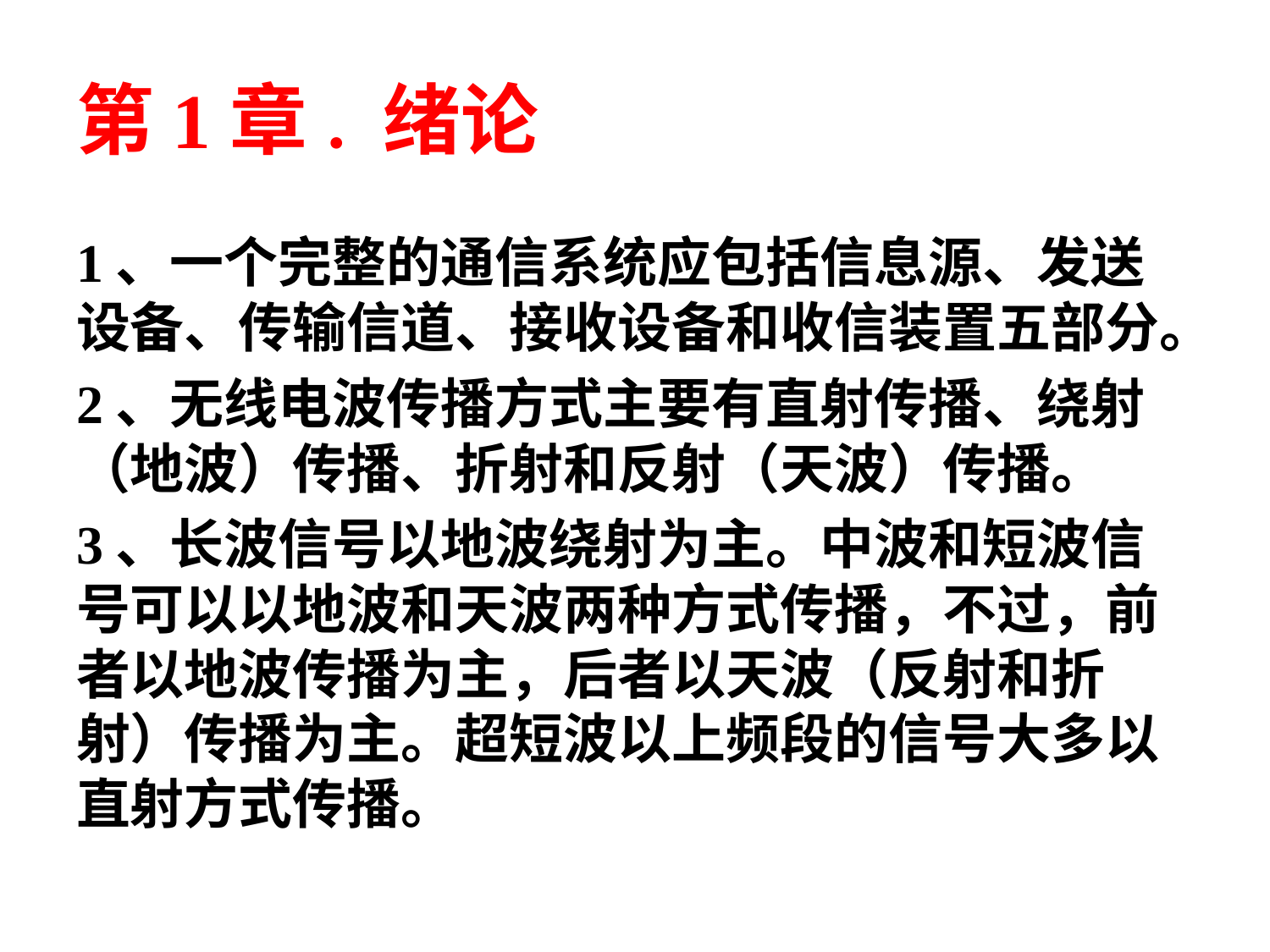

# 第1章. 绪论
1、一个完整的通信系统应包括信息源、发送设备、传输信道、接收设备和收信装置五部分。
2、无线电波传播方式主要有直射传播、绕射（地波）传播、折射和反射（天波）传播。
3、长波信号以地波绕射为主。中波和短波信号可以以地波和天波两种方式传播，不过，前者以地波传播为主，后者以天波（反射和折射）传播为主。超短波以上频段的信号大多以直射方式传播。